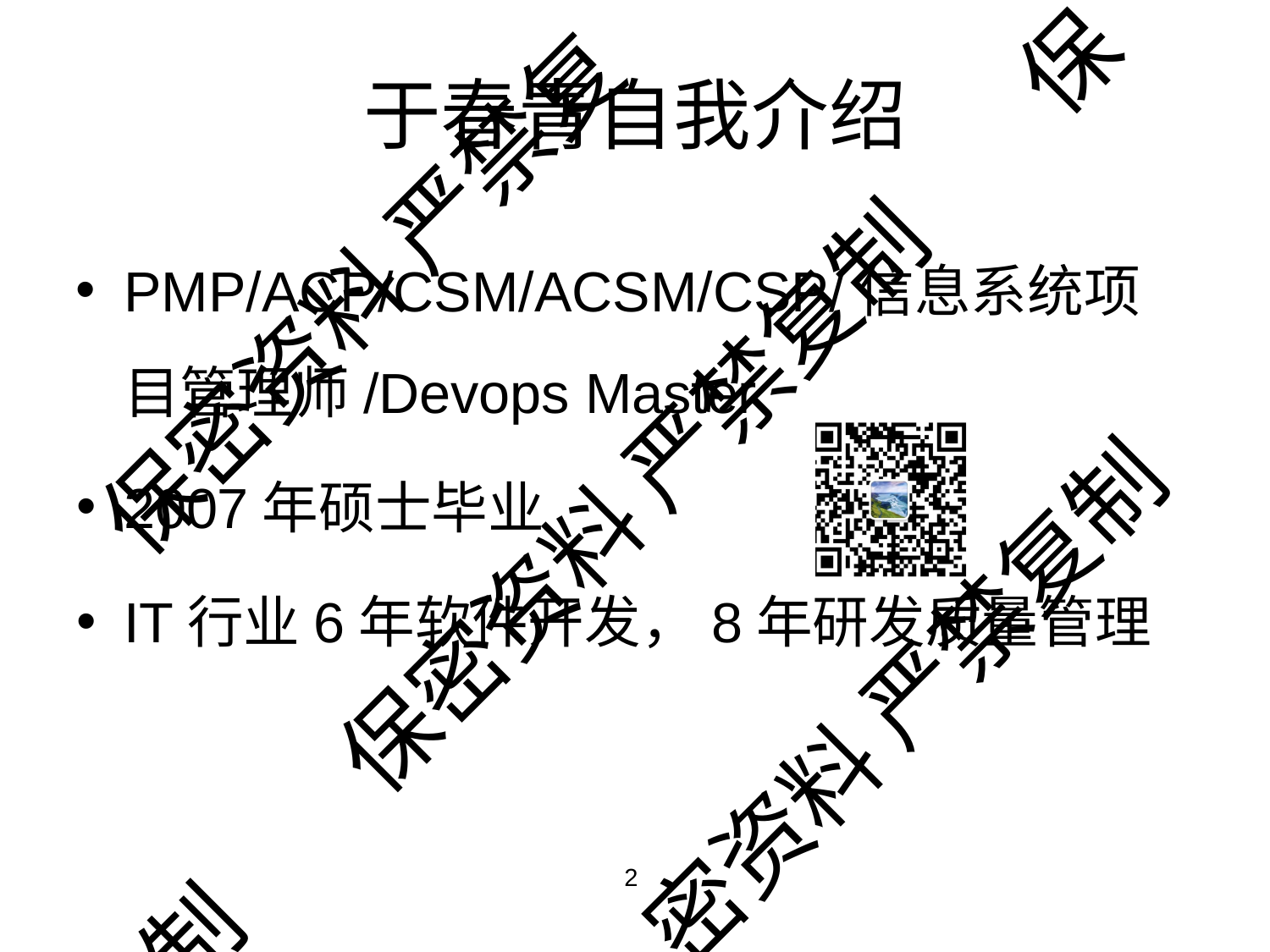

保
# 于春青自我介绍
PMP/ACP/CSM/ACSM/CSP/信息系统项 目管理师/Devops Master
2007年硕士毕业
IT行业6年软件开发，8年研发质量管理
保密资料 严禁复

保密资料 严禁复制
密资料 严禁复制
2
制